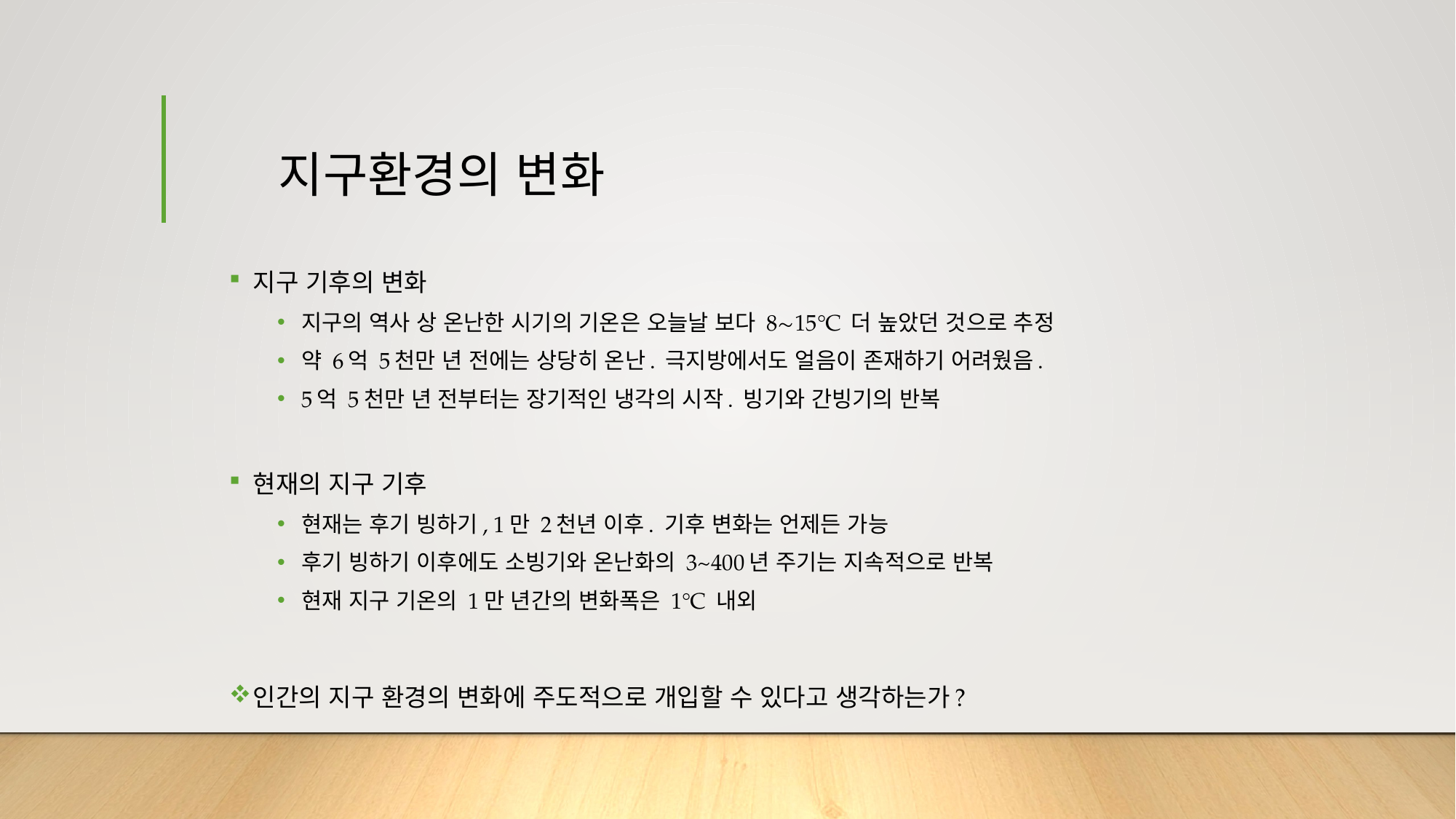

# 지구환경의 변화
지구 기후의 변화
지구의 역사 상 온난한 시기의 기온은 오늘날 보다 8∼15℃ 더 높았던 것으로 추정
약 6억 5천만 년 전에는 상당히 온난. 극지방에서도 얼음이 존재하기 어려웠음.
5억 5천만 년 전부터는 장기적인 냉각의 시작. 빙기와 간빙기의 반복

현재의 지구 기후
현재는 후기 빙하기, 1만 2천년 이후. 기후 변화는 언제든 가능
후기 빙하기 이후에도 소빙기와 온난화의 3~400년 주기는 지속적으로 반복
현재 지구 기온의 1만 년간의 변화폭은 1℃ 내외

인간의 지구 환경의 변화에 주도적으로 개입할 수 있다고 생각하는가?